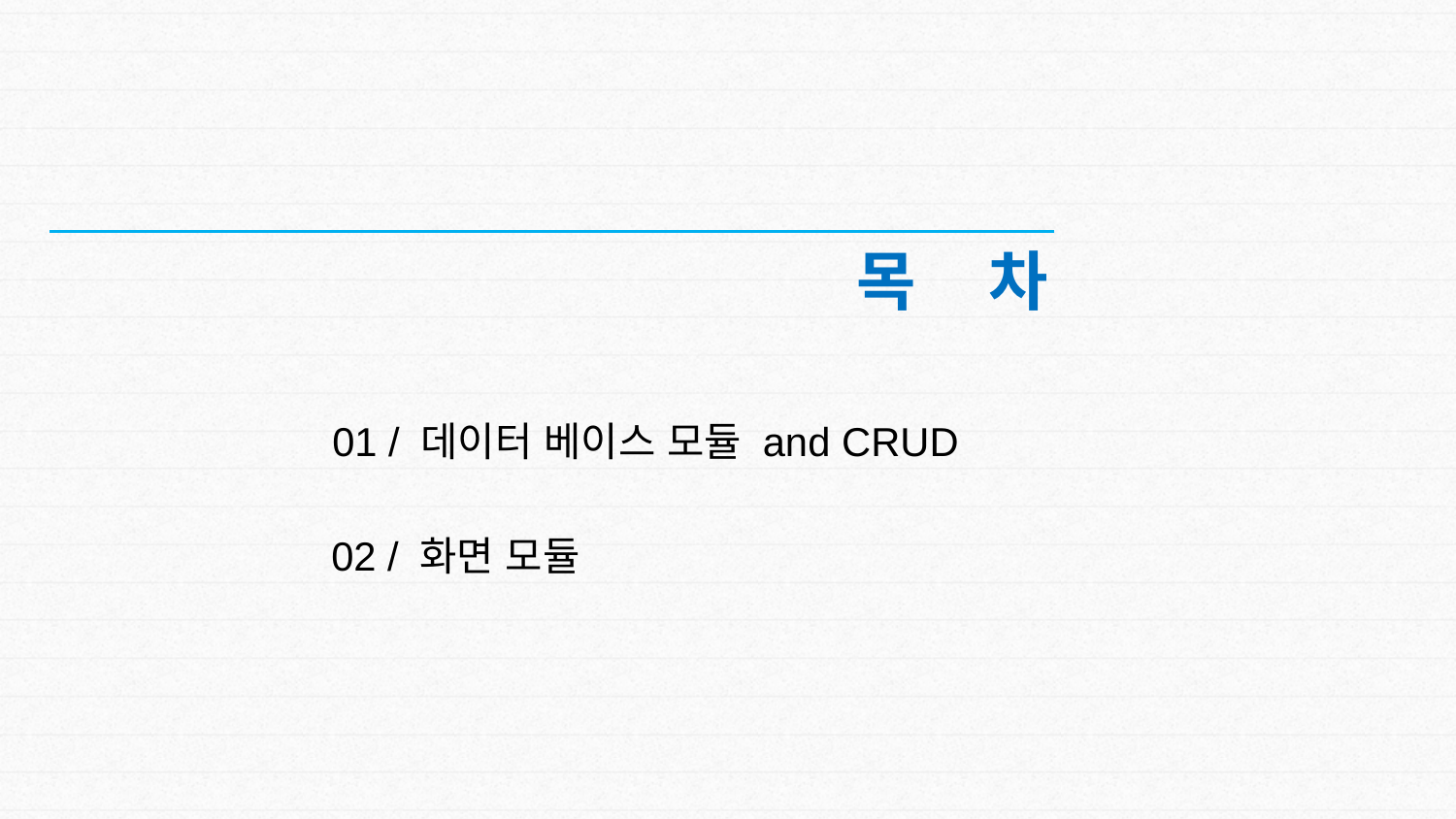

목    차
01 / 데이터 베이스 모듈 and CRUD
02 / 화면 모듈